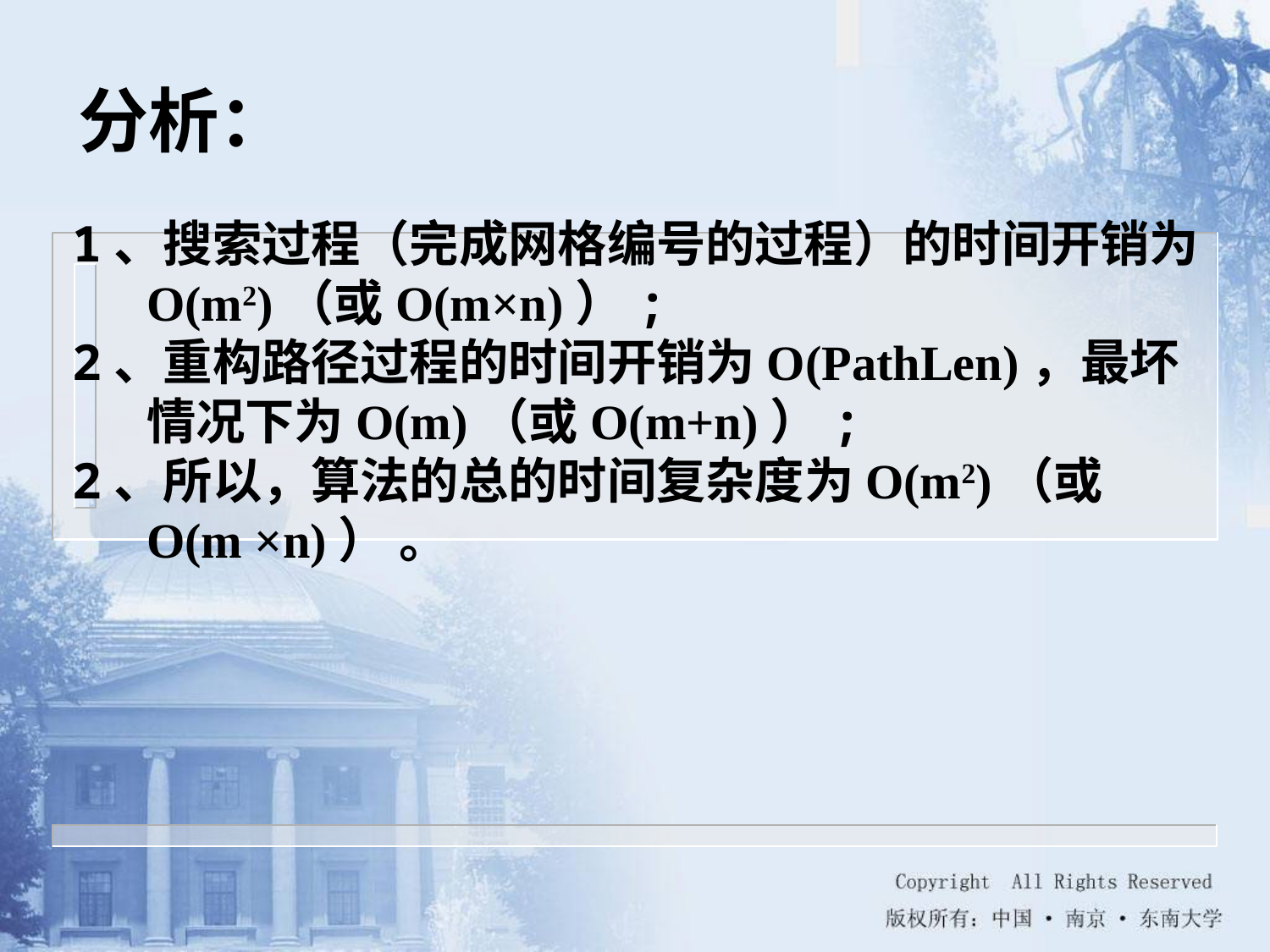

分析：
1、搜索过程（完成网格编号的过程）的时间开销为O(m2)（或O(m×n)）;
2、重构路径过程的时间开销为O(PathLen)，最坏情况下为O(m)（或O(m+n)）;
2、所以，算法的总的时间复杂度为O(m2)（或O(m ×n)） 。